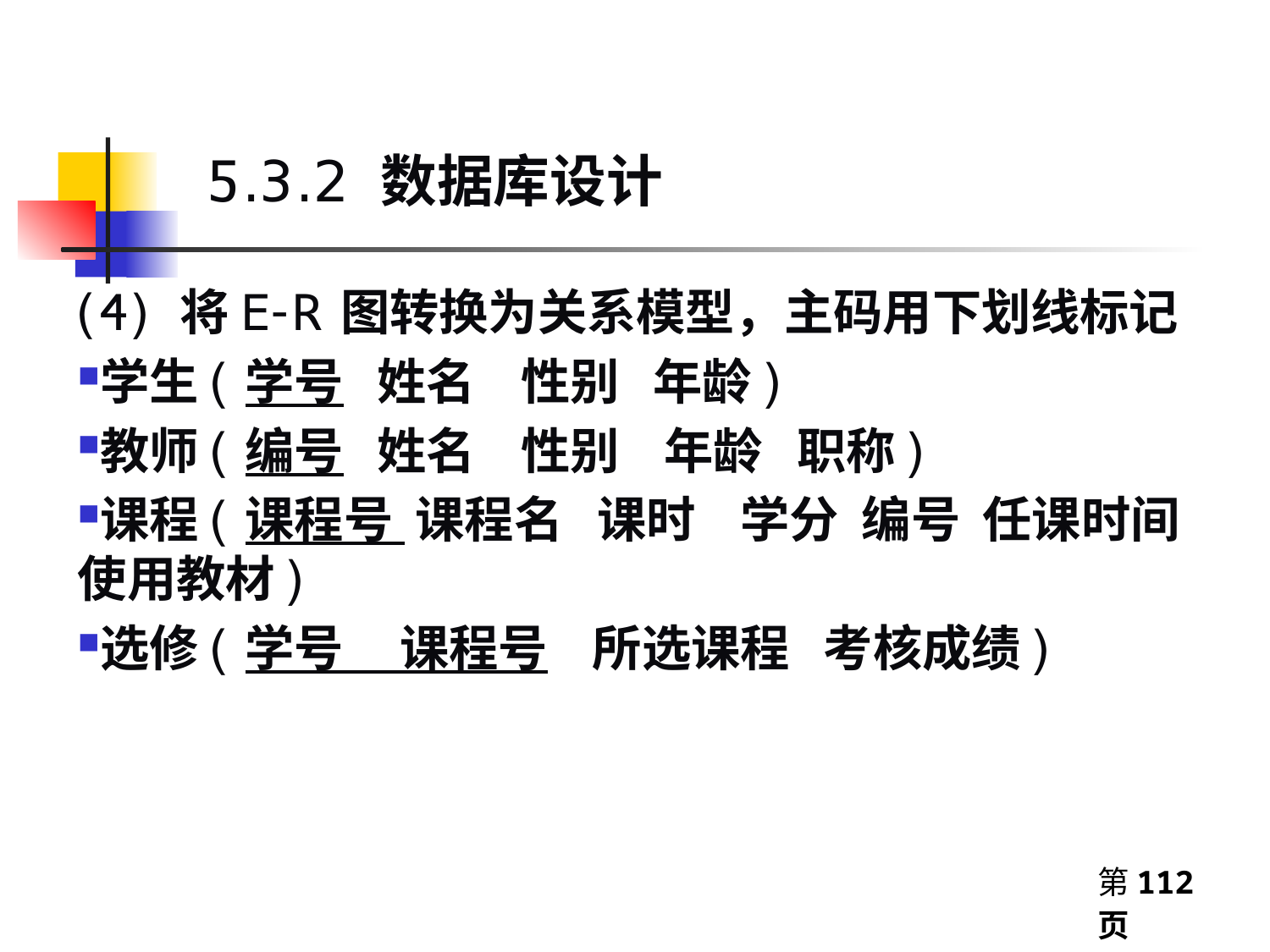

5.3.2 数据库设计
(4) 将E-R图转换为关系模型，主码用下划线标记
学生(学号   姓名    性别   年龄)
教师(编号   姓名    性别    年龄   职称)
课程(课程号  课程名   课时    学分  编号  任课时间  使用教材)
选修(学号     课程号    所选课程   考核成绩)